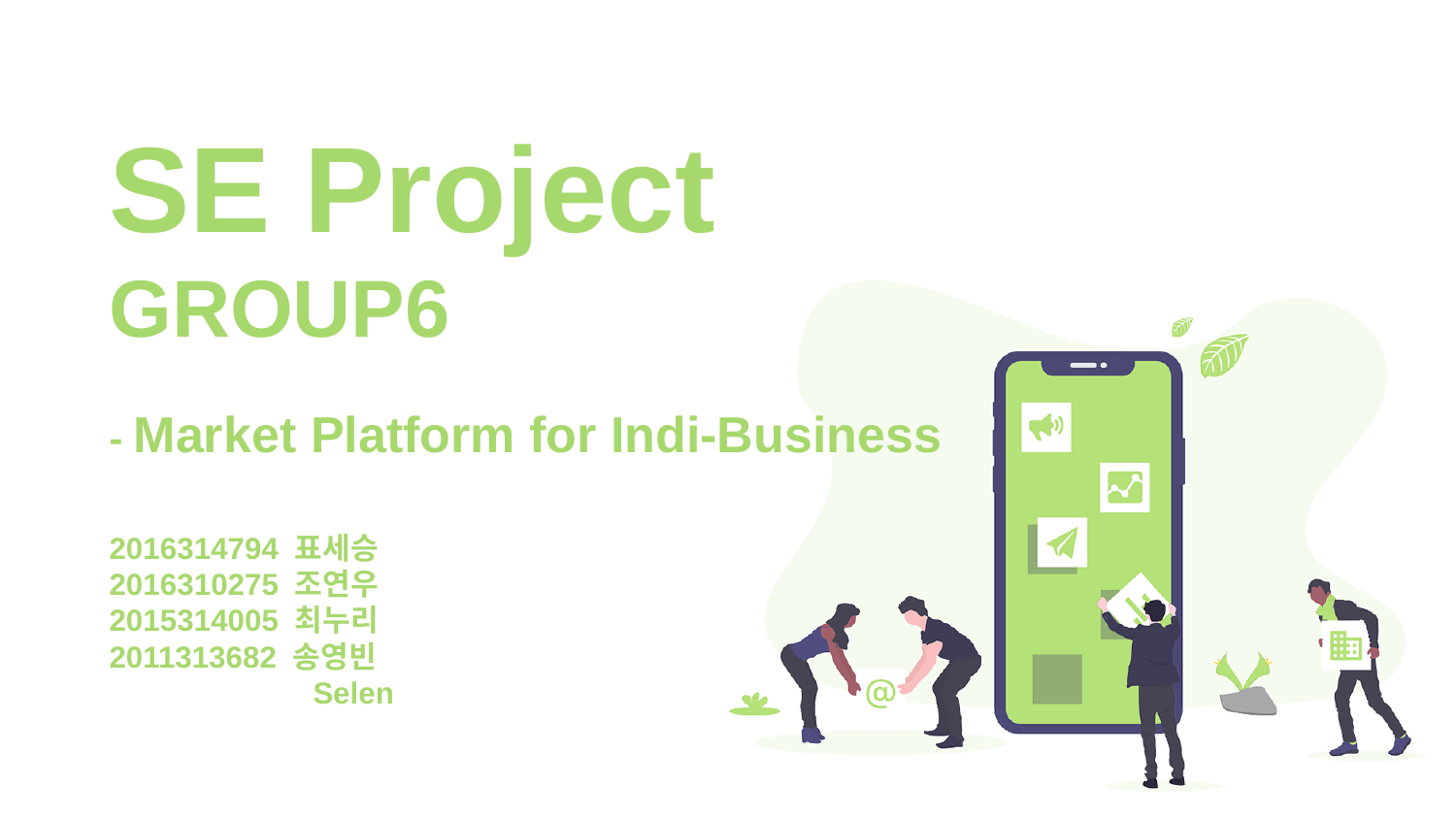

# SE Project GROUP6 - Market Platform for Indi-Business

2016314794 표세승
2016310275 조연우
2015314005 최누리
2011313682 송영빈
                        Selen